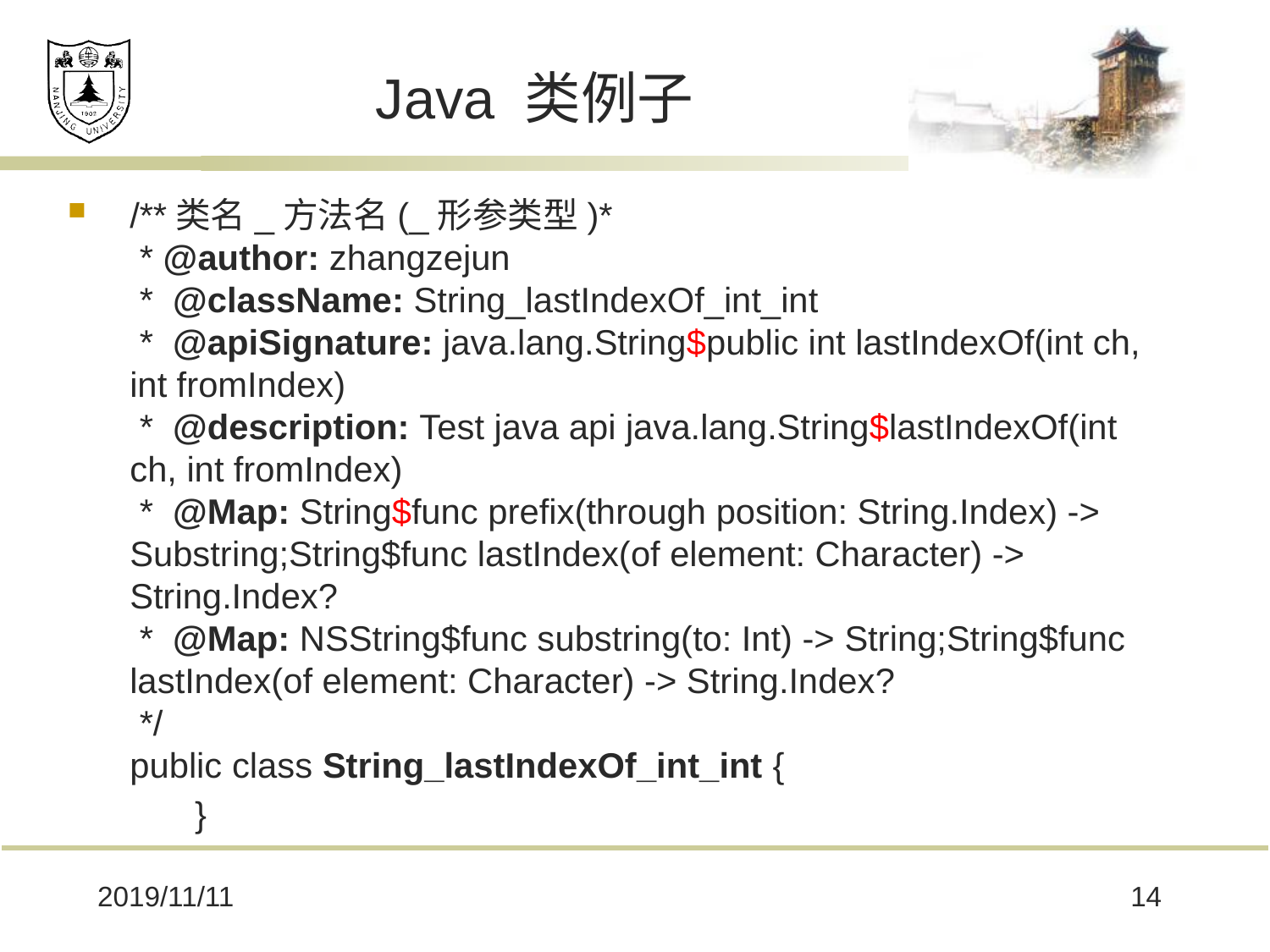

# Java 类例子
/**类名_方法名(_形参类型)*
 * @author: zhangzejun
 *  @className: String_lastIndexOf_int_int
 *  @apiSignature: java.lang.String$public int lastIndexOf(int ch, int fromIndex)
 *  @description: Test java api java.lang.String$lastIndexOf(int ch, int fromIndex)
 *  @Map: String$func prefix(through position: String.Index) -> Substring;String$func lastIndex(of element: Character) -> String.Index?
 *  @Map: NSString$func substring(to: Int) -> String;String$func lastIndex(of element: Character) -> String.Index?
 */
public class String_lastIndexOf_int_int {
	}

2019/11/11
14